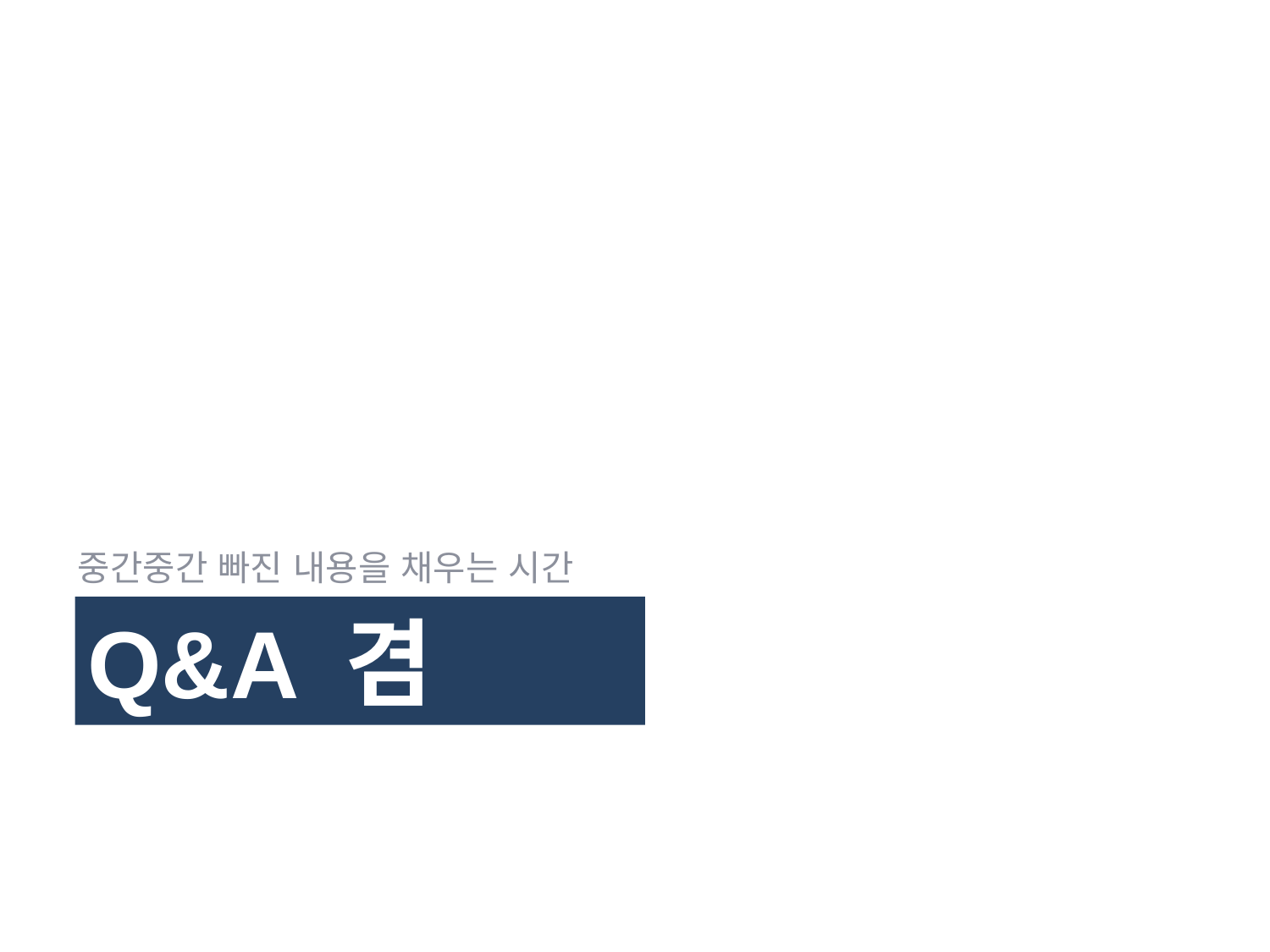

중간중간 빠진 내용을 채우는 시간
# Q&A 겸 부록